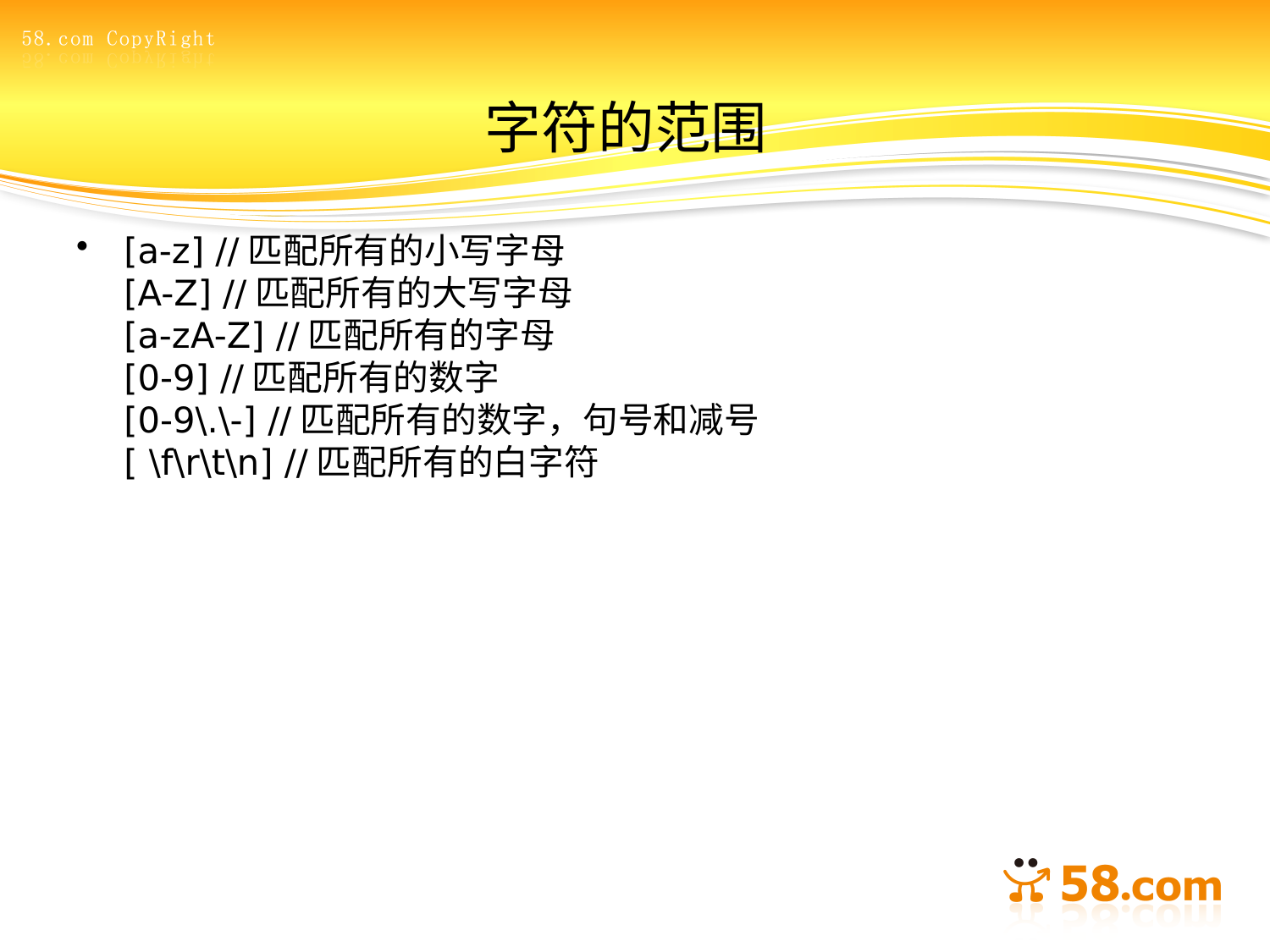

# 字符的范围
[a-z] //匹配所有的小写字母
[A-Z] //匹配所有的大写字母
[a-zA-Z] //匹配所有的字母
[0-9] //匹配所有的数字
[0-9\.\-] //匹配所有的数字，句号和减号
[ \f\r\t\n] //匹配所有的白字符